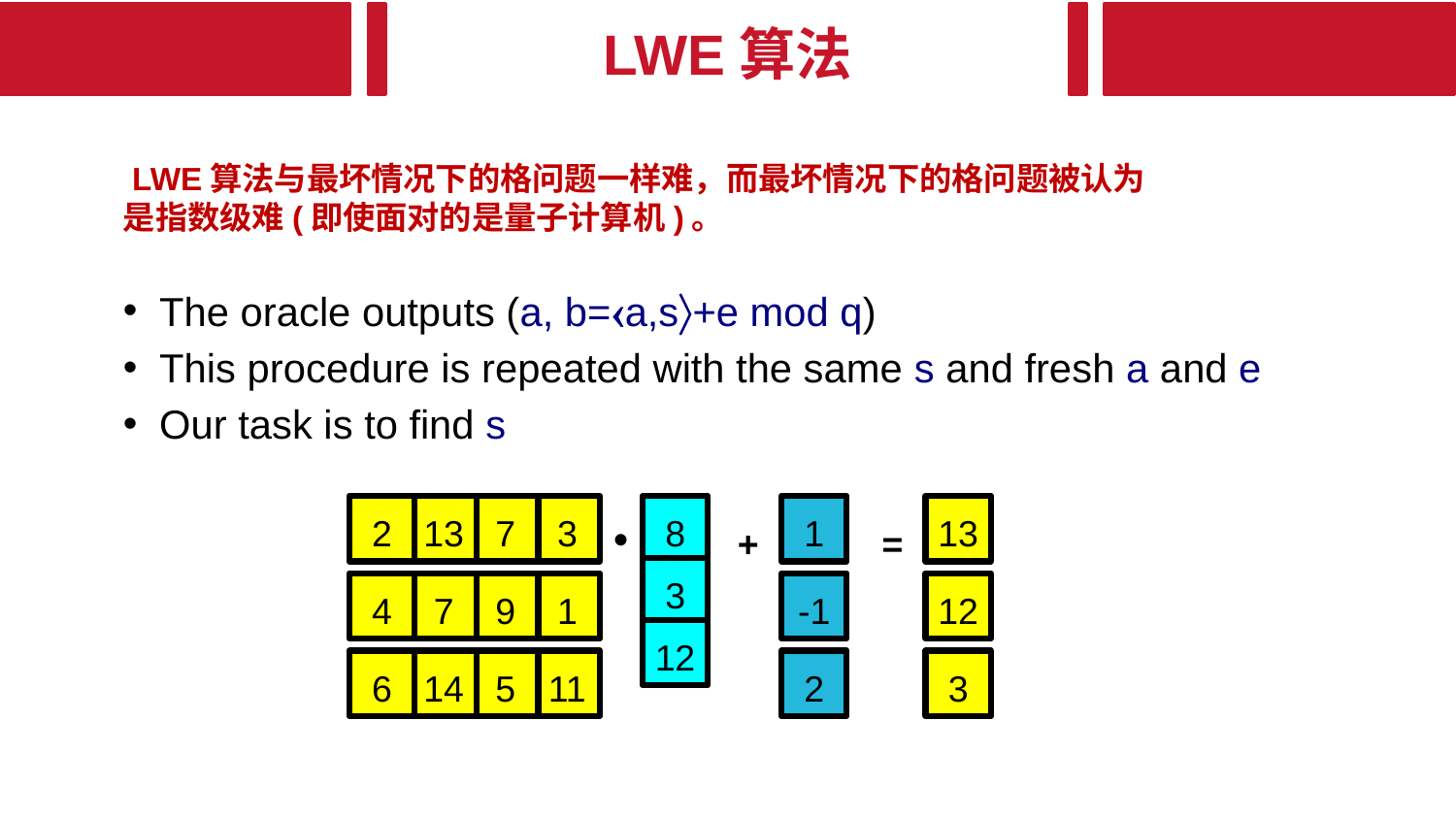

LWE算法
 LWE算法与最坏情况下的格问题一样难，而最坏情况下的格问题被认为是指数级难(即使面对的是量子计算机)。

The oracle outputs (a, b=〈a,s〉+e mod q)
This procedure is repeated with the same s and fresh a and e
Our task is to find s

2
13
7
3
8
1
13
•
+
=
3
4
7
9
1
-1
12
12
6
14
5
11
2
3